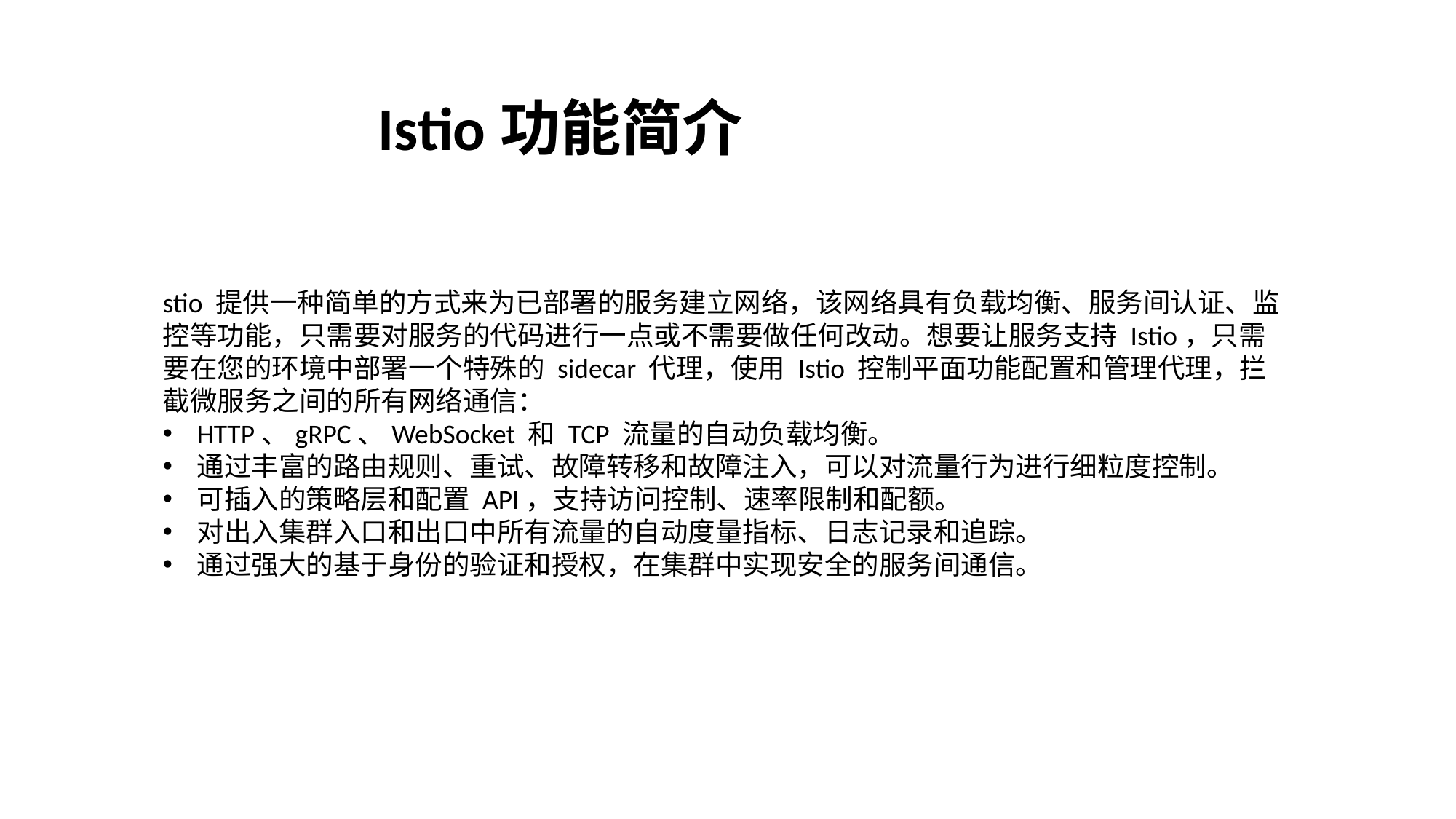

Istio功能简介
stio 提供一种简单的方式来为已部署的服务建立网络，该网络具有负载均衡、服务间认证、监控等功能，只需要对服务的代码进行一点或不需要做任何改动。想要让服务支持 Istio，只需要在您的环境中部署一个特殊的 sidecar 代理，使用 Istio 控制平面功能配置和管理代理，拦截微服务之间的所有网络通信：
HTTP、gRPC、WebSocket 和 TCP 流量的自动负载均衡。
通过丰富的路由规则、重试、故障转移和故障注入，可以对流量行为进行细粒度控制。
可插入的策略层和配置 API，支持访问控制、速率限制和配额。
对出入集群入口和出口中所有流量的自动度量指标、日志记录和追踪。
通过强大的基于身份的验证和授权，在集群中实现安全的服务间通信。